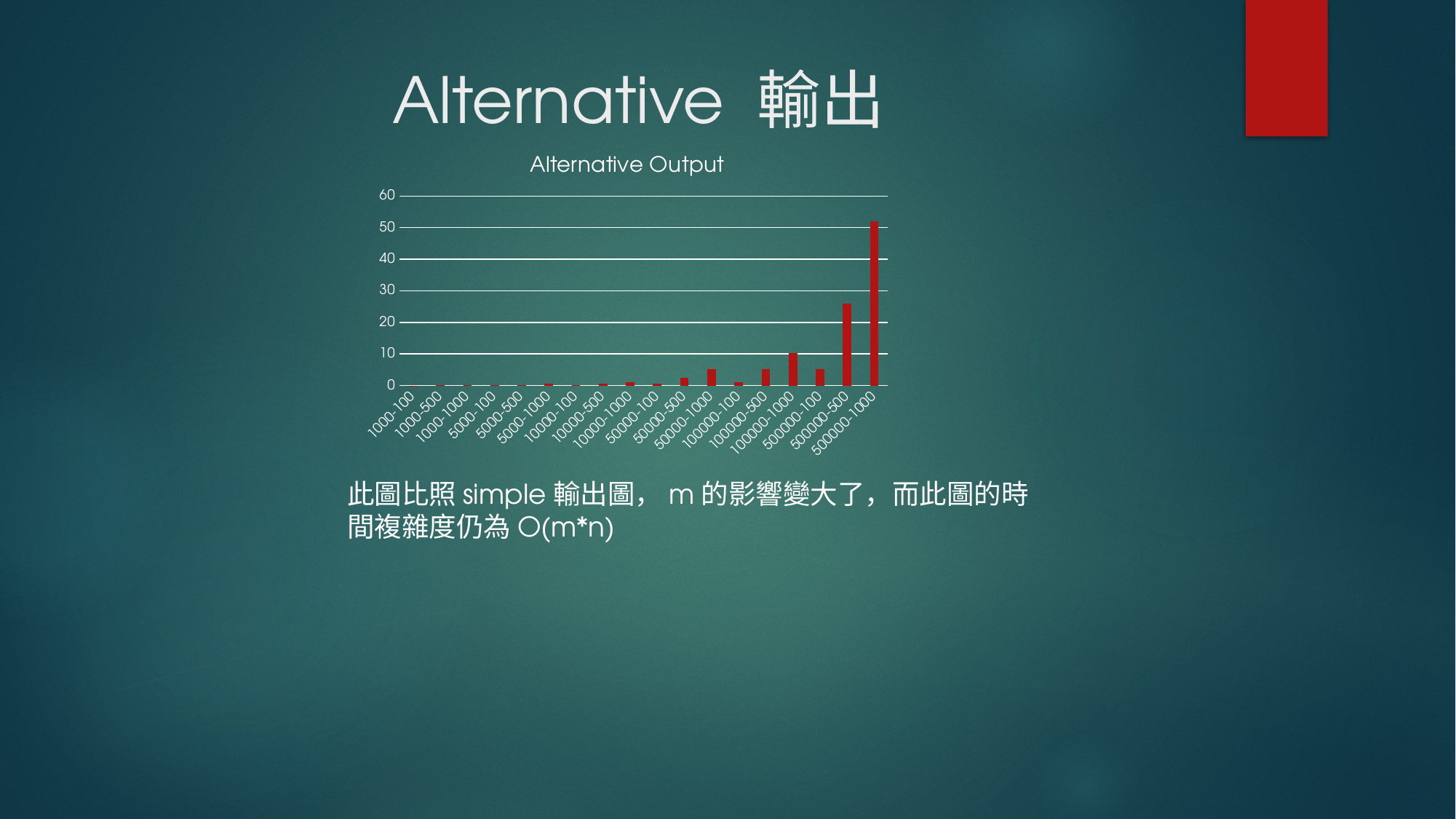

# Alternative 輸出

### Chart: Alternative Output

| Category | Output |
|---|---|
| 1000-100 | 0.011 |
| 1000-500 | 0.051 |
| 1000-1000 | 0.104 |
| 5000-100 | 0.053 |
| 5000-500 | 0.257 |
| 5000-1000 | 0.525 |
| 10000-100 | 0.106 |
| 10000-500 | 0.522 |
| 10000-1000 | 1.043 |
| 50000-100 | 0.536 |
| 50000-500 | 2.547 |
| 50000-1000 | 5.125 |
| 100000-100 | 1.073 |
| 100000-500 | 5.111 |
| 100000-1000 | 10.325 |
| 500000-100 | 5.274 |
| 500000-500 | 26.054 |
| 500000-1000 | 51.934 |
此圖比照simple輸出圖，m的影響變大了，而此圖的時間複雜度仍為O(m*n)